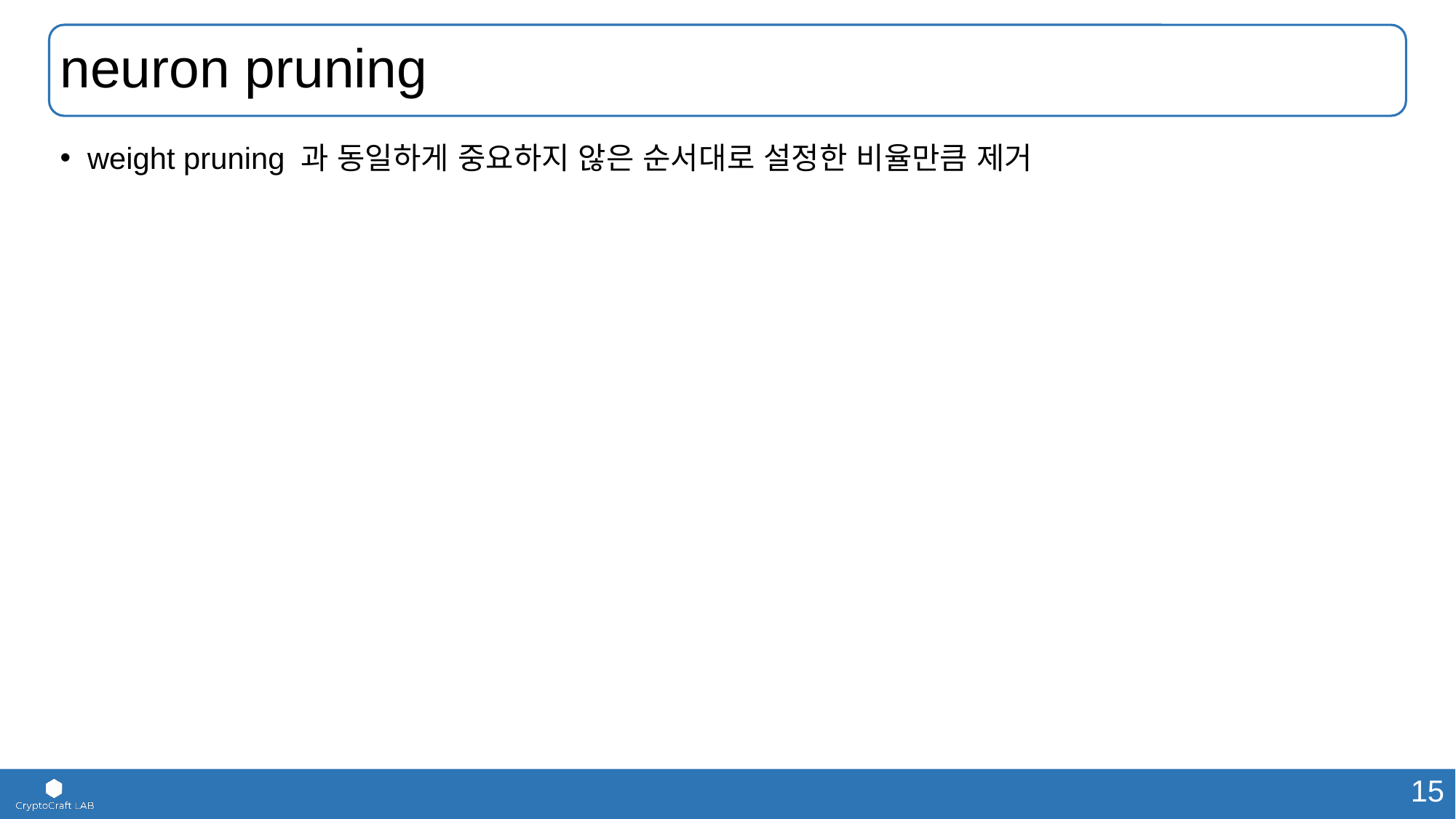

# neuron pruning
weight pruning 과 동일하게 중요하지 않은 순서대로 설정한 비율만큼 제거